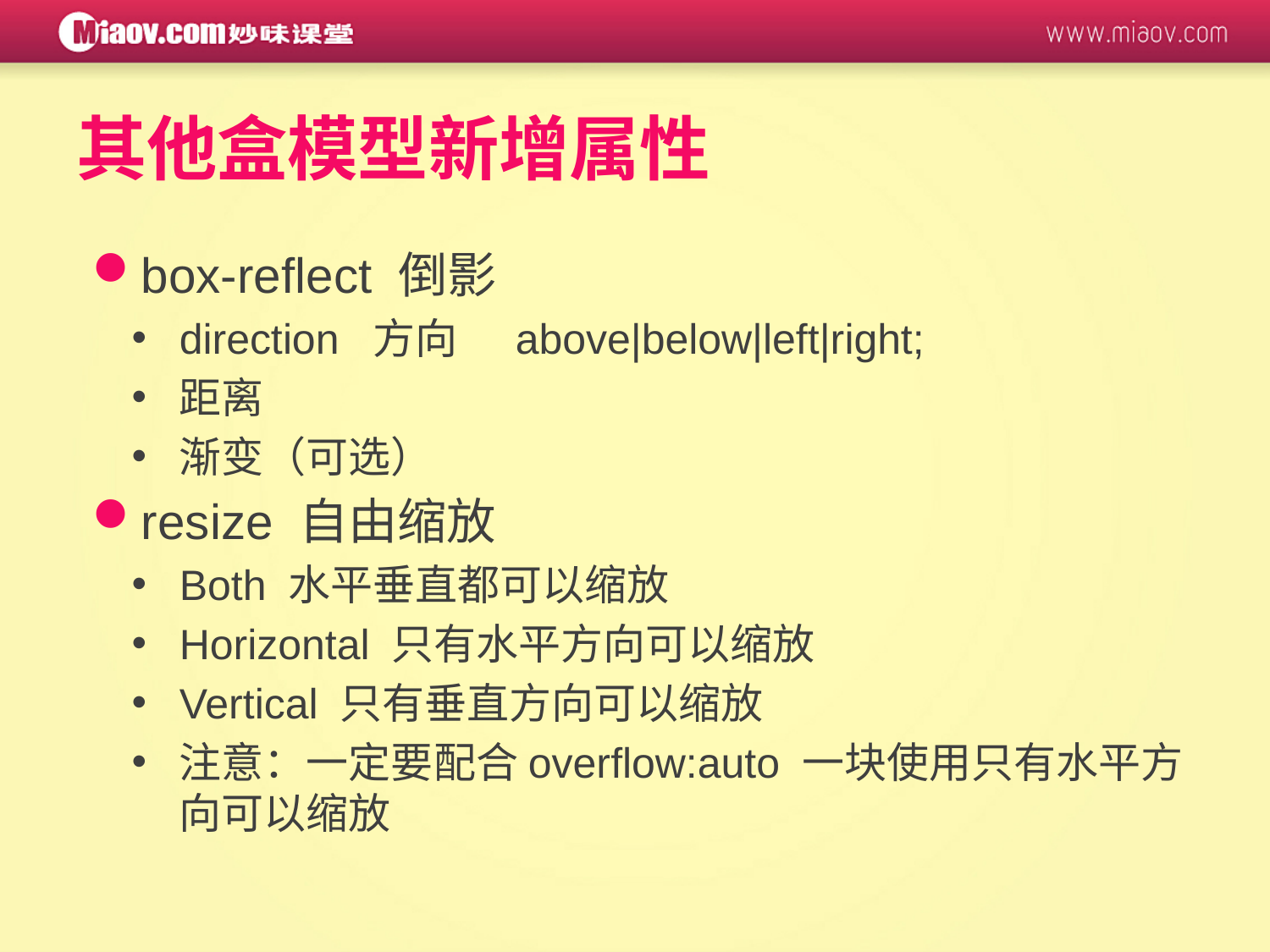

# 其他盒模型新增属性
box-reflect 倒影
direction  方向     above|below|left|right;
距离
渐变（可选）
resize 自由缩放
Both 水平垂直都可以缩放
Horizontal 只有水平方向可以缩放
Vertical 只有垂直方向可以缩放
注意：一定要配合overflow:auto 一块使用只有水平方向可以缩放